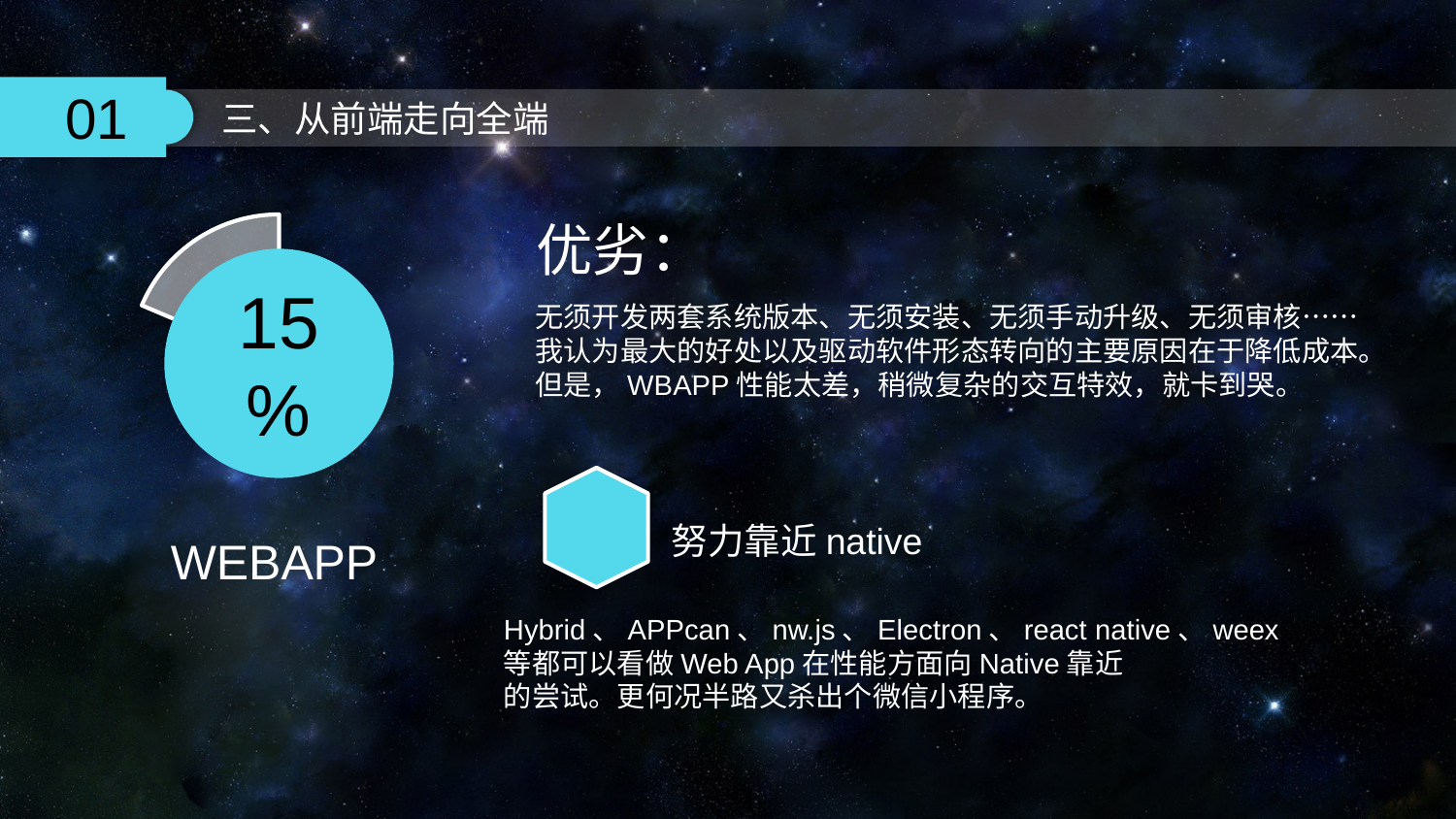

优劣：
无须开发两套系统版本、无须安装、无须手动升级、无须审核……
我认为最大的好处以及驱动软件形态转向的主要原因在于降低成本。
但是，WBAPP性能太差，稍微复杂的交互特效，就卡到哭。

15%

努力靠近native
WEBAPP
Hybrid、APPcan、nw.js、Electron、react native、weex
等都可以看做Web App在性能方面向Native靠近
的尝试。更何况半路又杀出个微信小程序。